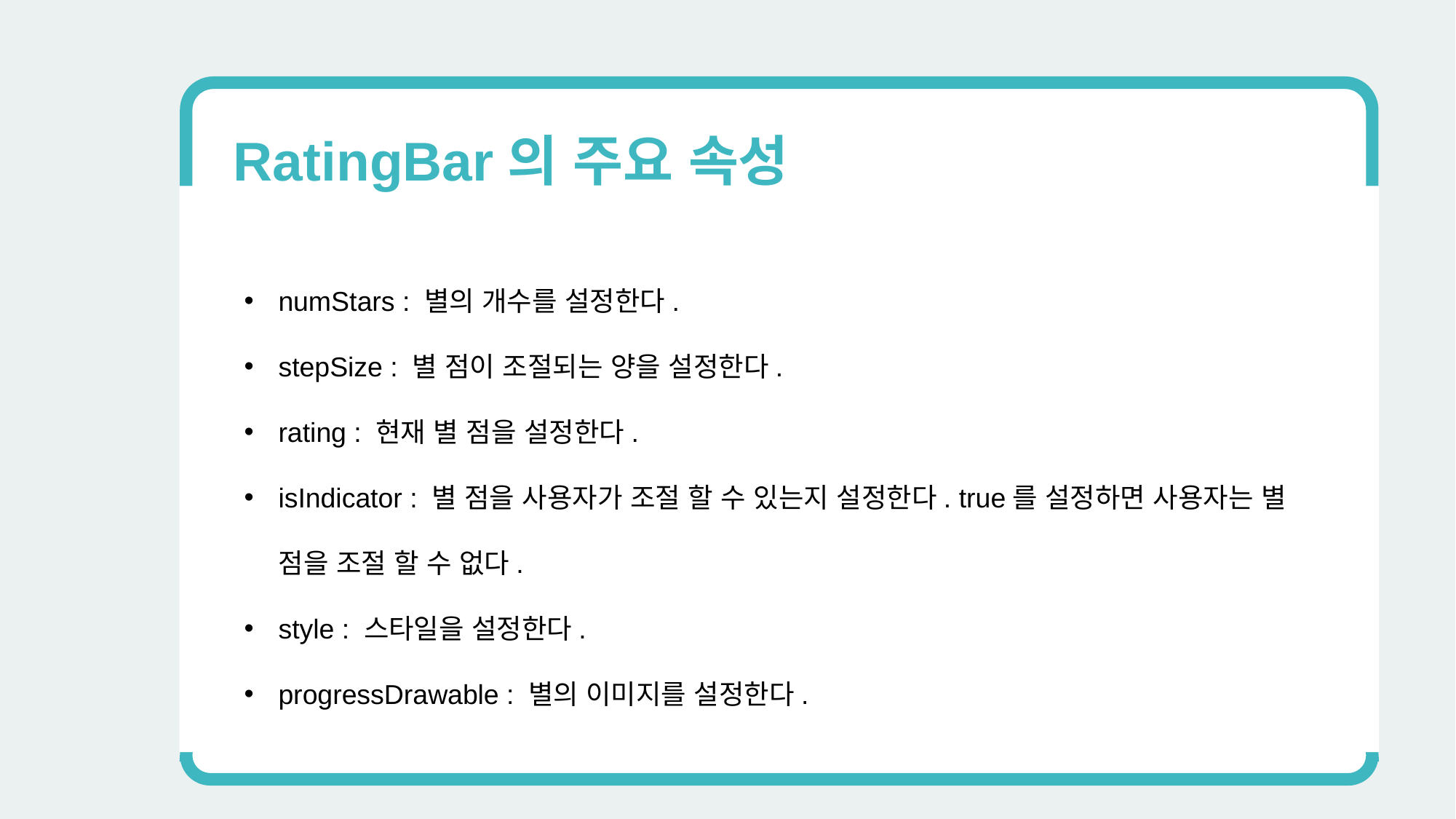

RatingBar의 주요 속성

numStars : 별의 개수를 설정한다.
stepSize : 별 점이 조절되는 양을 설정한다.
rating : 현재 별 점을 설정한다.
isIndicator : 별 점을 사용자가 조절 할 수 있는지 설정한다. true를 설정하면 사용자는 별 점을 조절 할 수 없다.
style : 스타일을 설정한다.
progressDrawable : 별의 이미지를 설정한다.